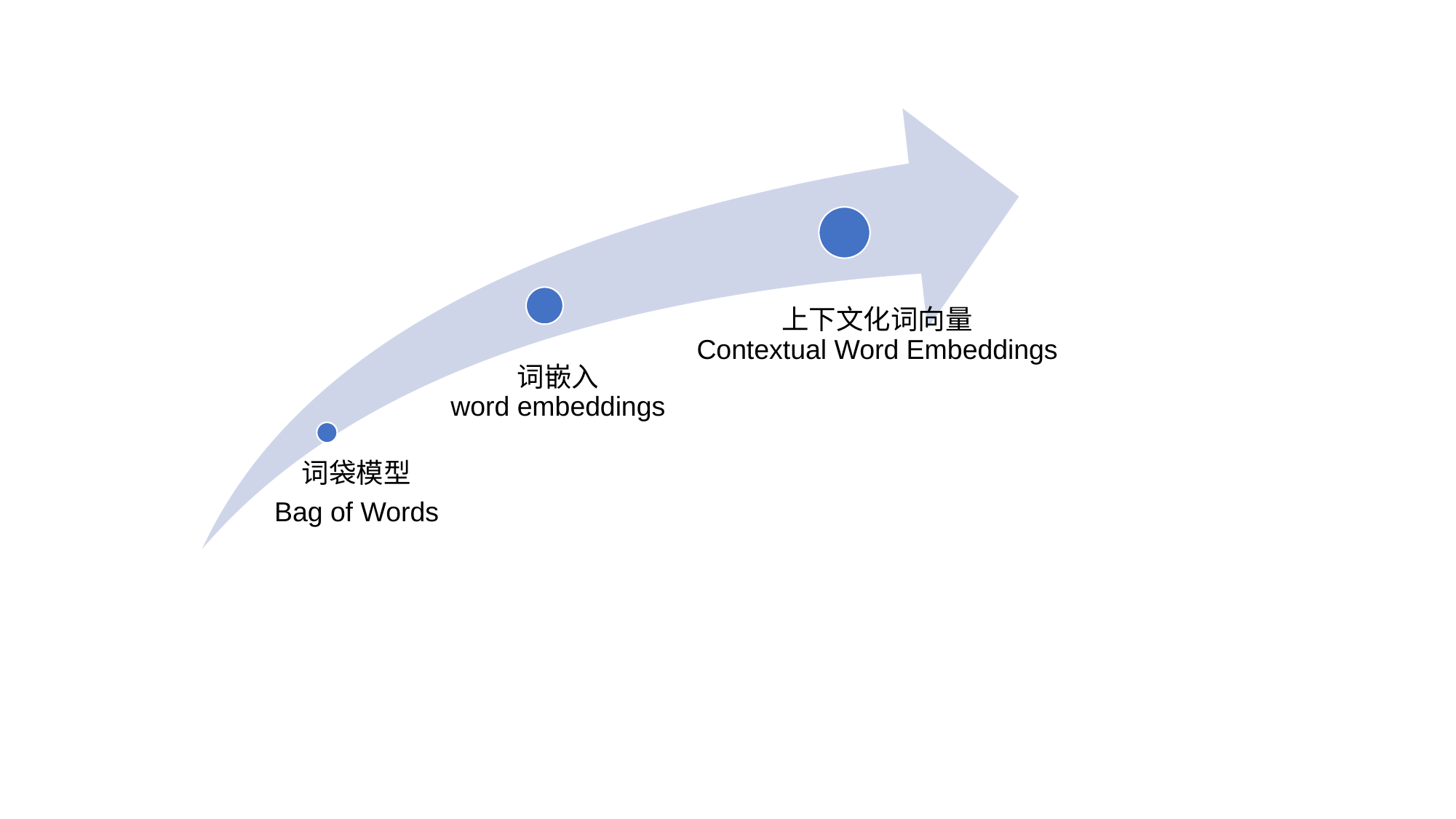

词袋模型
Bag of Words
词嵌入
word embeddings
上下文化词向量
Contextual Word Embeddings